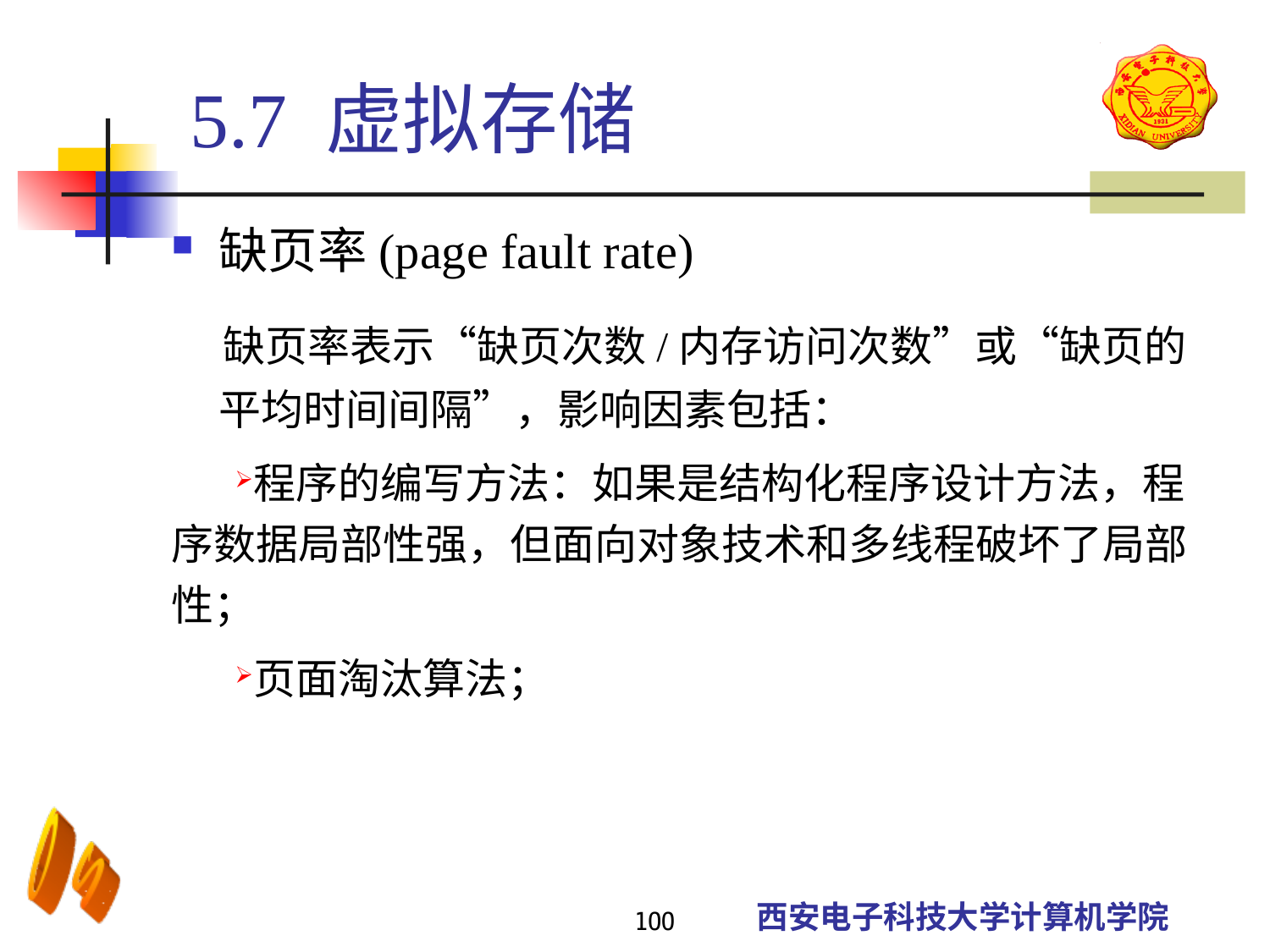

5.7 虚拟存储
缺页率(page fault rate)
   缺页率表示“缺页次数/内存访问次数”或“缺页的平均时间间隔”，影响因素包括：
程序的编写方法：如果是结构化程序设计方法，程序数据局部性强，但面向对象技术和多线程破坏了局部性；
页面淘汰算法；
100